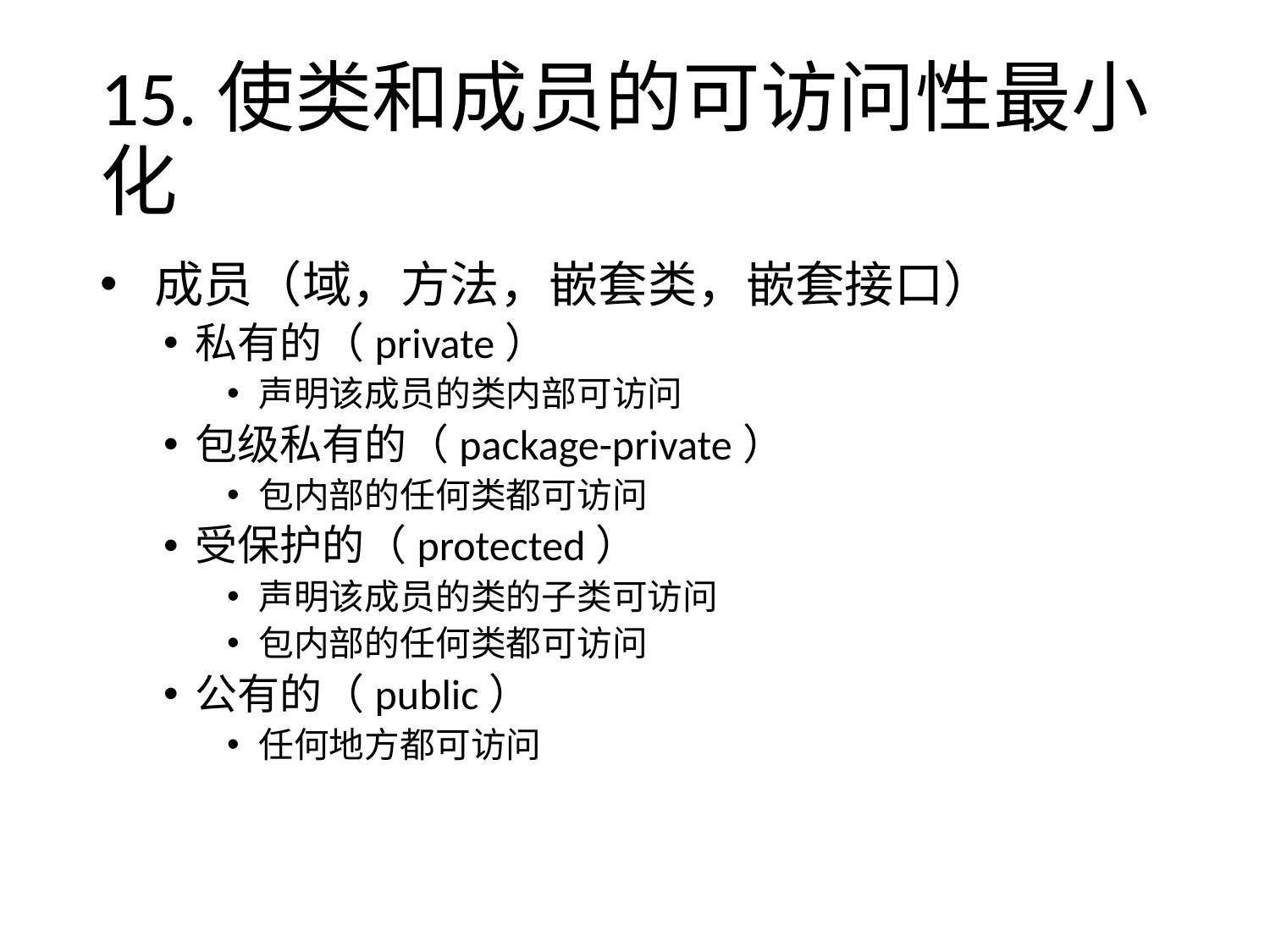

# 15.使类和成员的可访问性最小化
 成员（域，方法，嵌套类，嵌套接口）
私有的（private）
声明该成员的类内部可访问
包级私有的（package-private）
包内部的任何类都可访问
受保护的（protected）
声明该成员的类的子类可访问
包内部的任何类都可访问
公有的（public）
任何地方都可访问